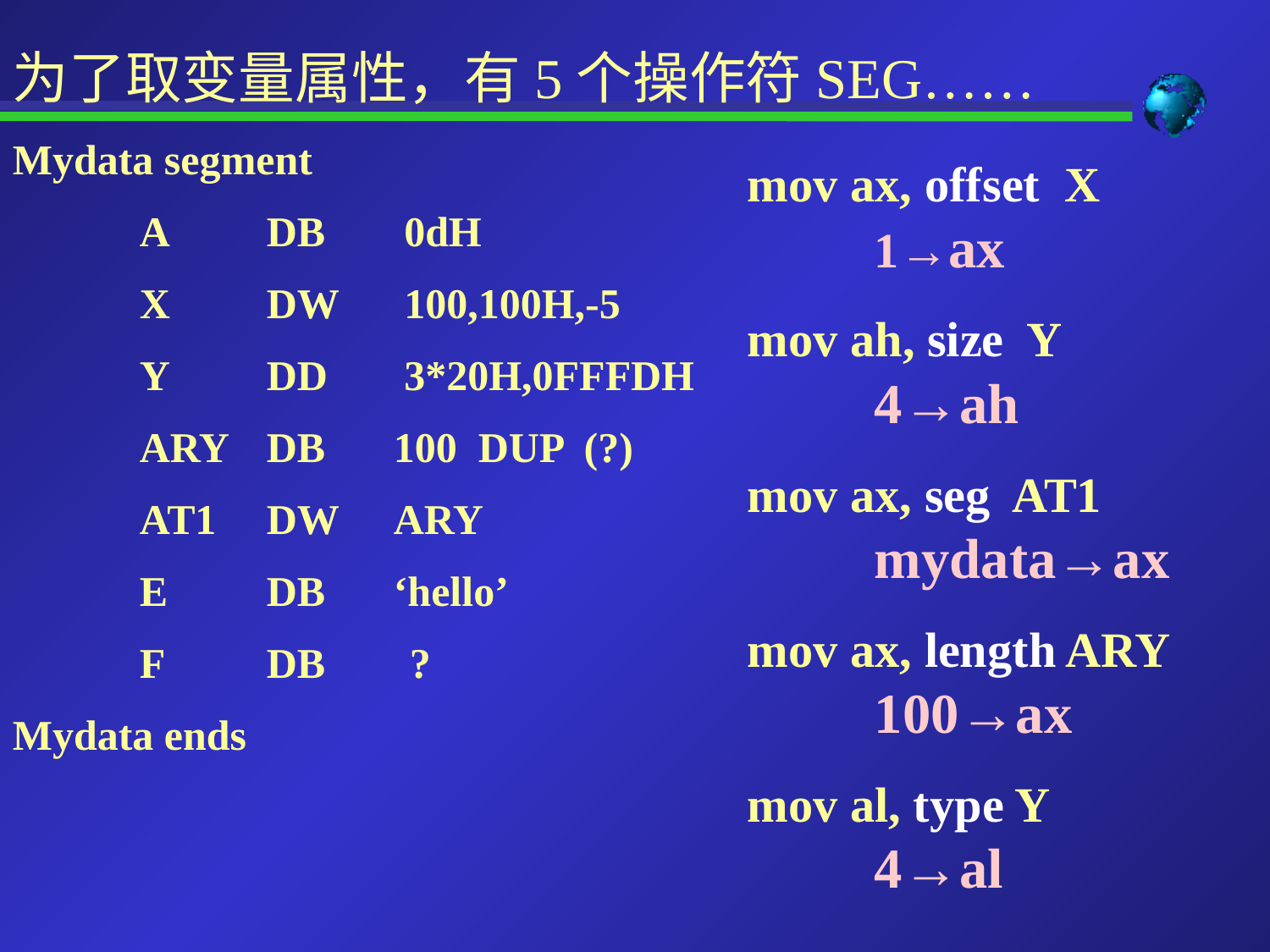

为了取变量属性，有5个操作符SEG……
Mydata segment
	A 	DB	 0dH
	X 	DW	 100,100H,-5
	Y 	DD 	 3*20H,0FFFDH
	ARY 	DB 	100  DUP  (?)
	AT1 	DW 	ARY
	E 	DB 	‘hello’
	F 	DB        ?
Mydata ends
mov ax, offset  X
	1→ax
mov ah, size  Y
	4→ah
mov ax, seg  AT1
	mydata→ax
mov ax, length ARY
	100→ax
mov al, type Y
	4→al
11